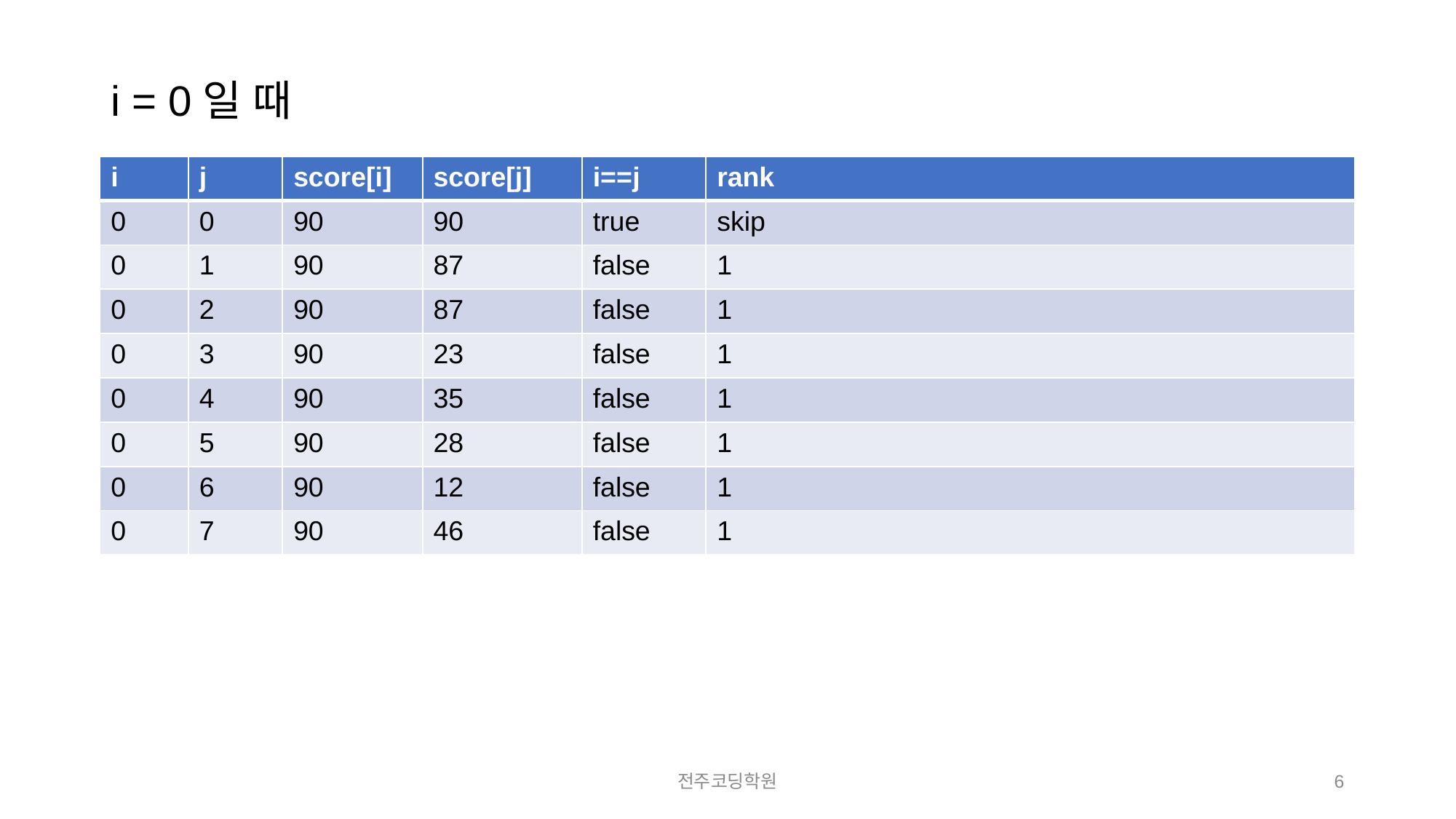

i = 0일 때
| i | j | score[i] | score[j] | i==j | rank |
| --- | --- | --- | --- | --- | --- |
| 0 | 0 | 90 | 90 | true | skip |
| 0 | 1 | 90 | 87 | false | 1 |
| 0 | 2 | 90 | 87 | false | 1 |
| 0 | 3 | 90 | 23 | false | 1 |
| 0 | 4 | 90 | 35 | false | 1 |
| 0 | 5 | 90 | 28 | false | 1 |
| 0 | 6 | 90 | 12 | false | 1 |
| 0 | 7 | 90 | 46 | false | 1 |
전주코딩학원
6